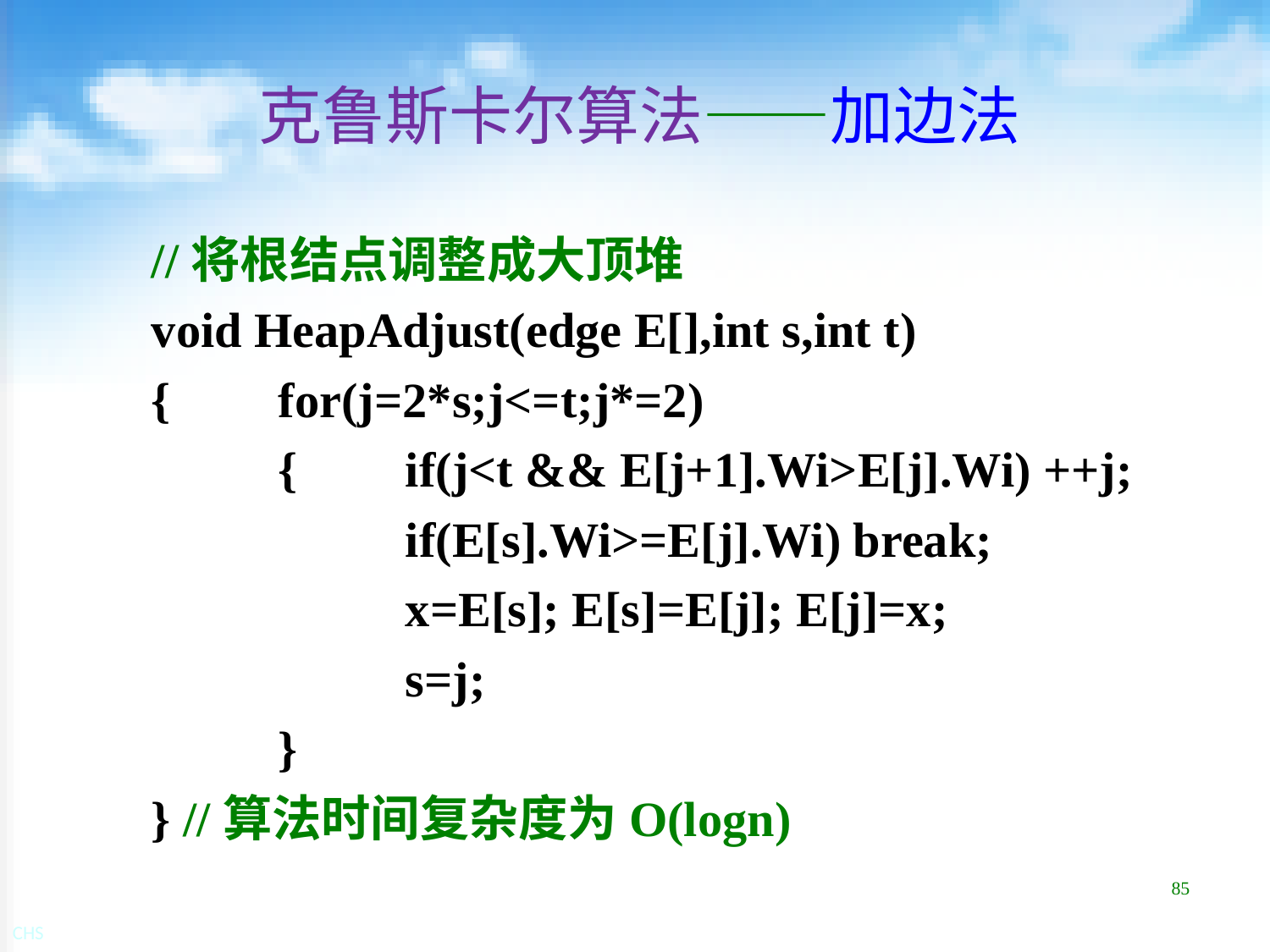

# 克鲁斯卡尔算法——加边法
//将根结点调整成大顶堆
void HeapAdjust(edge E[],int s,int t)
{	for(j=2*s;j<=t;j*=2)
	{	if(j<t && E[j+1].Wi>E[j].Wi) ++j;
		if(E[s].Wi>=E[j].Wi) break;
		x=E[s]; E[s]=E[j]; E[j]=x;
		s=j;
	}
} //算法时间复杂度为O(logn)
85